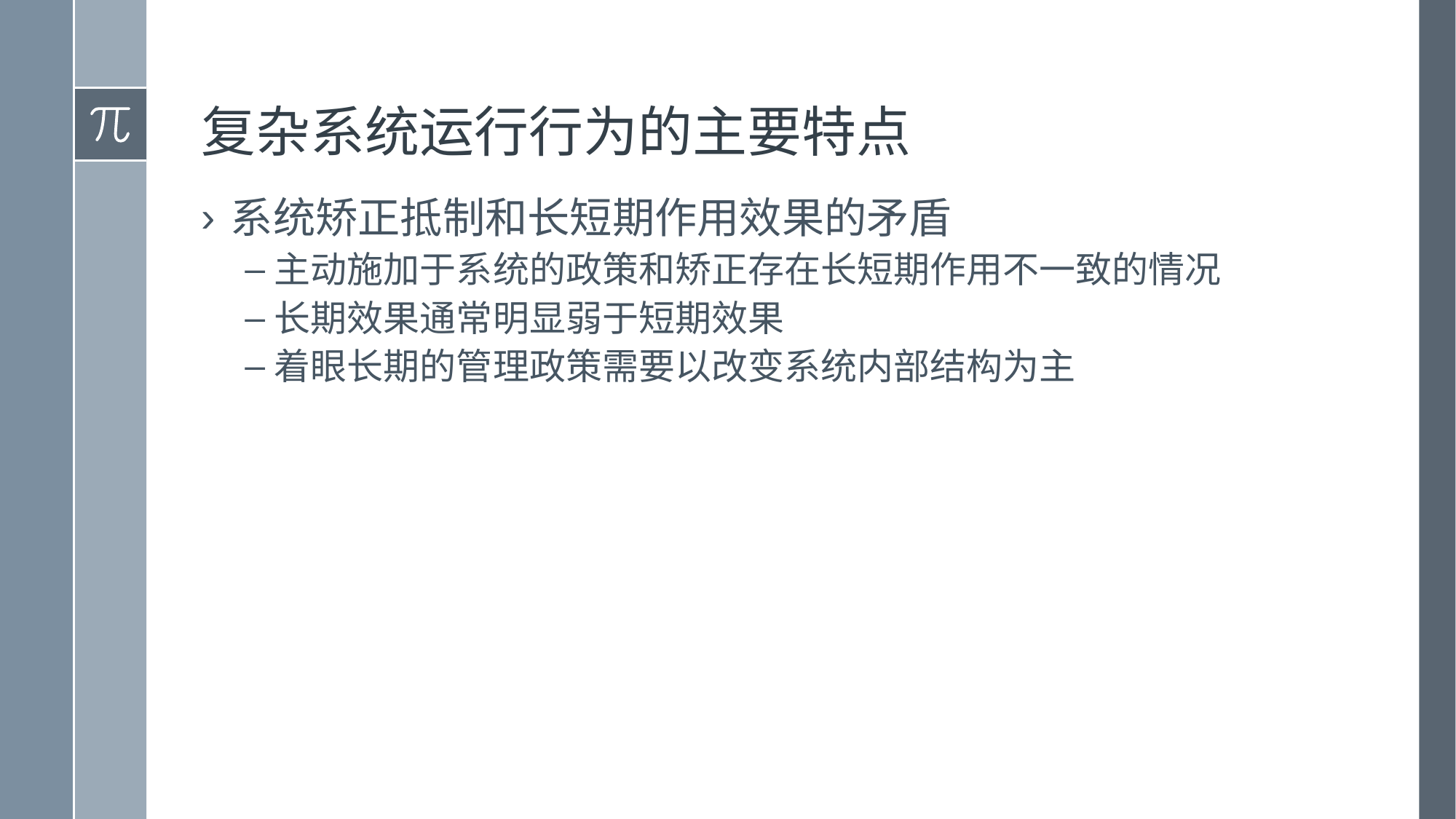

# 复杂系统运行行为的主要特点
系统矫正抵制和长短期作用效果的矛盾
主动施加于系统的政策和矫正存在长短期作用不一致的情况
长期效果通常明显弱于短期效果
着眼长期的管理政策需要以改变系统内部结构为主